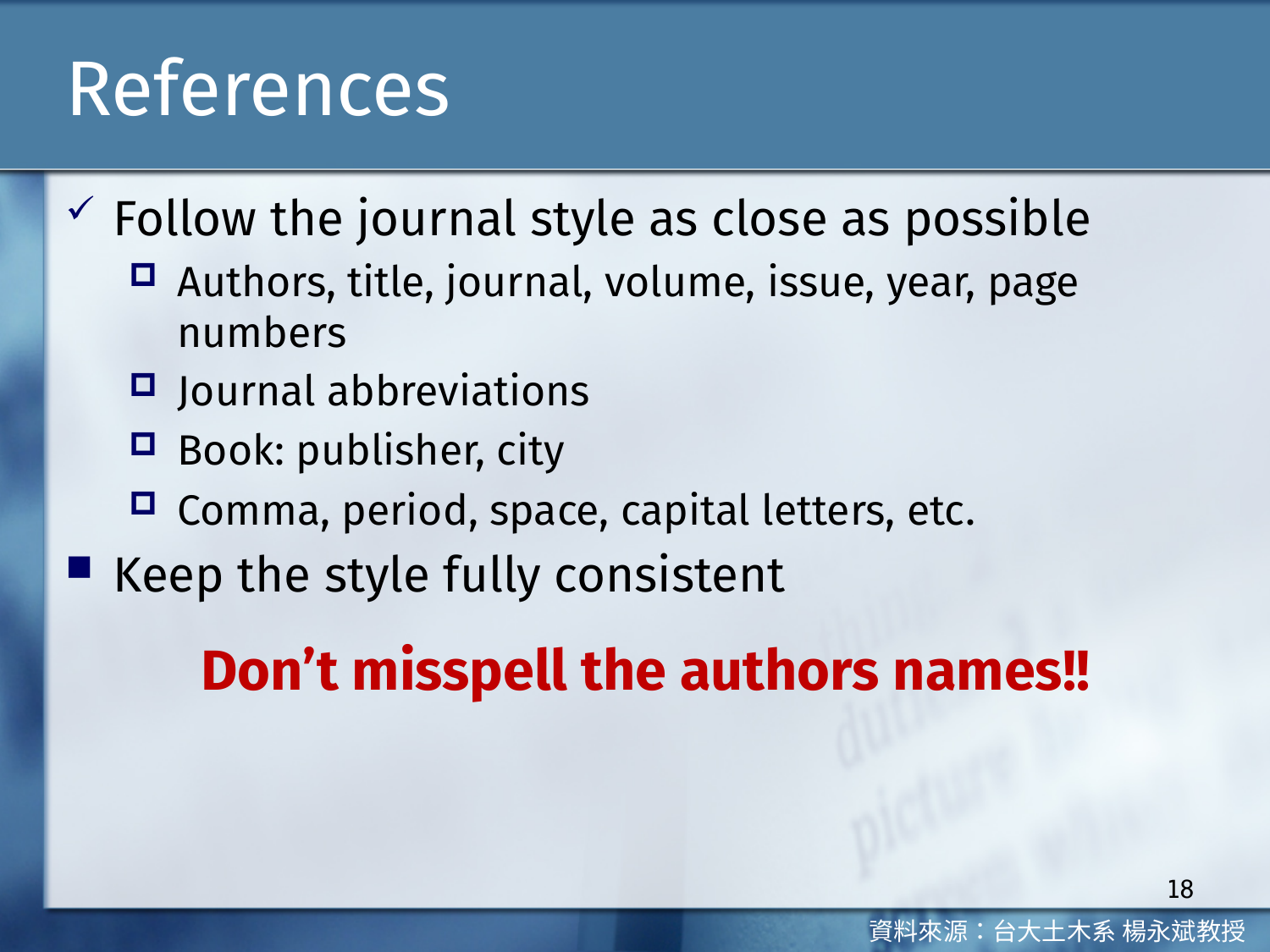

# References
Follow the journal style as close as possible
Authors, title, journal, volume, issue, year, page numbers
Journal abbreviations
Book: publisher, city
Comma, period, space, capital letters, etc.
Keep the style fully consistent
Don’t misspell the authors names!!
18
資料來源：台大土木系 楊永斌教授